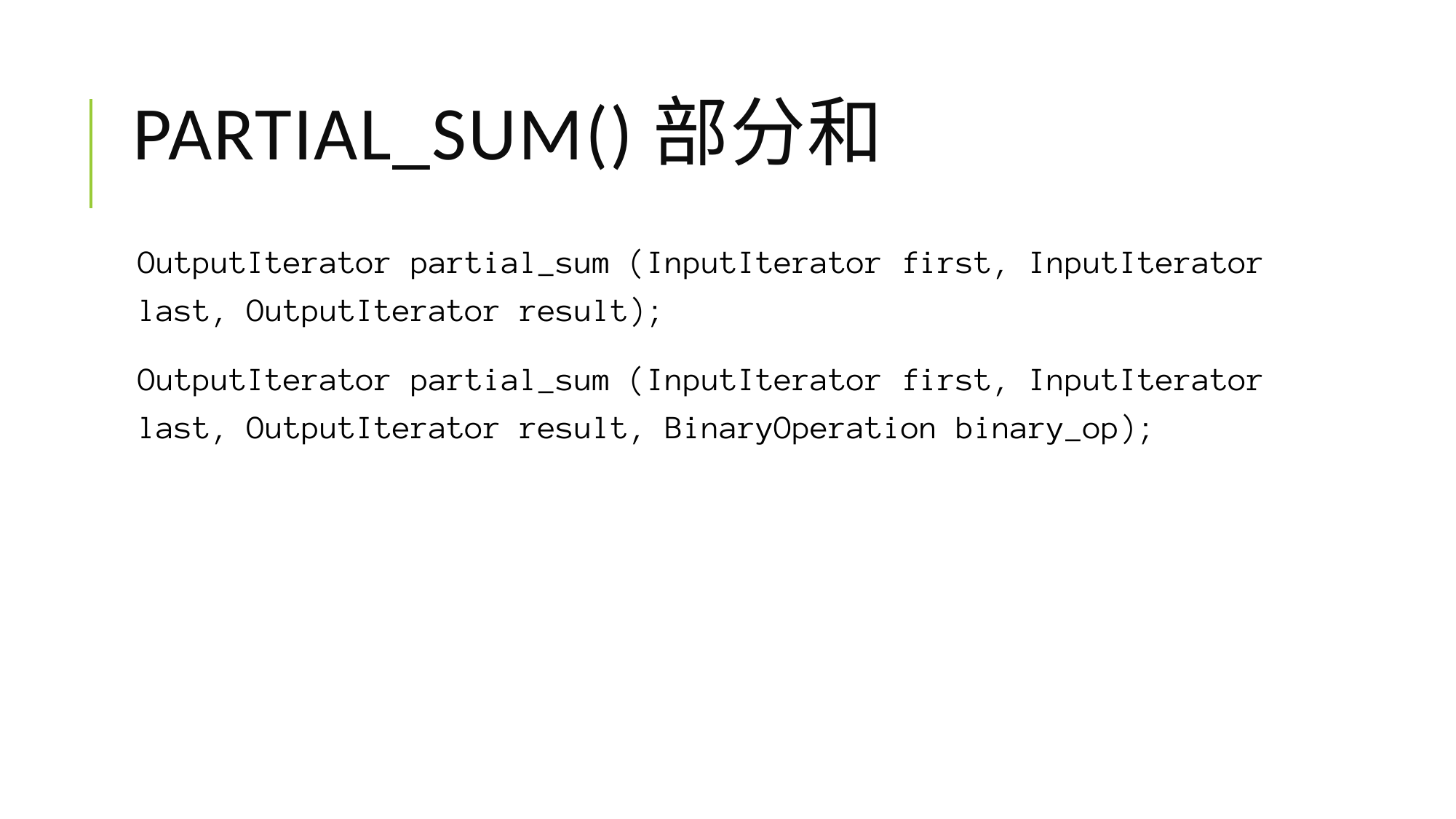

# partial_sum()部分和
OutputIterator partial_sum (InputIterator first, InputIterator last, OutputIterator result);
OutputIterator partial_sum (InputIterator first, InputIterator last, OutputIterator result, BinaryOperation binary_op);